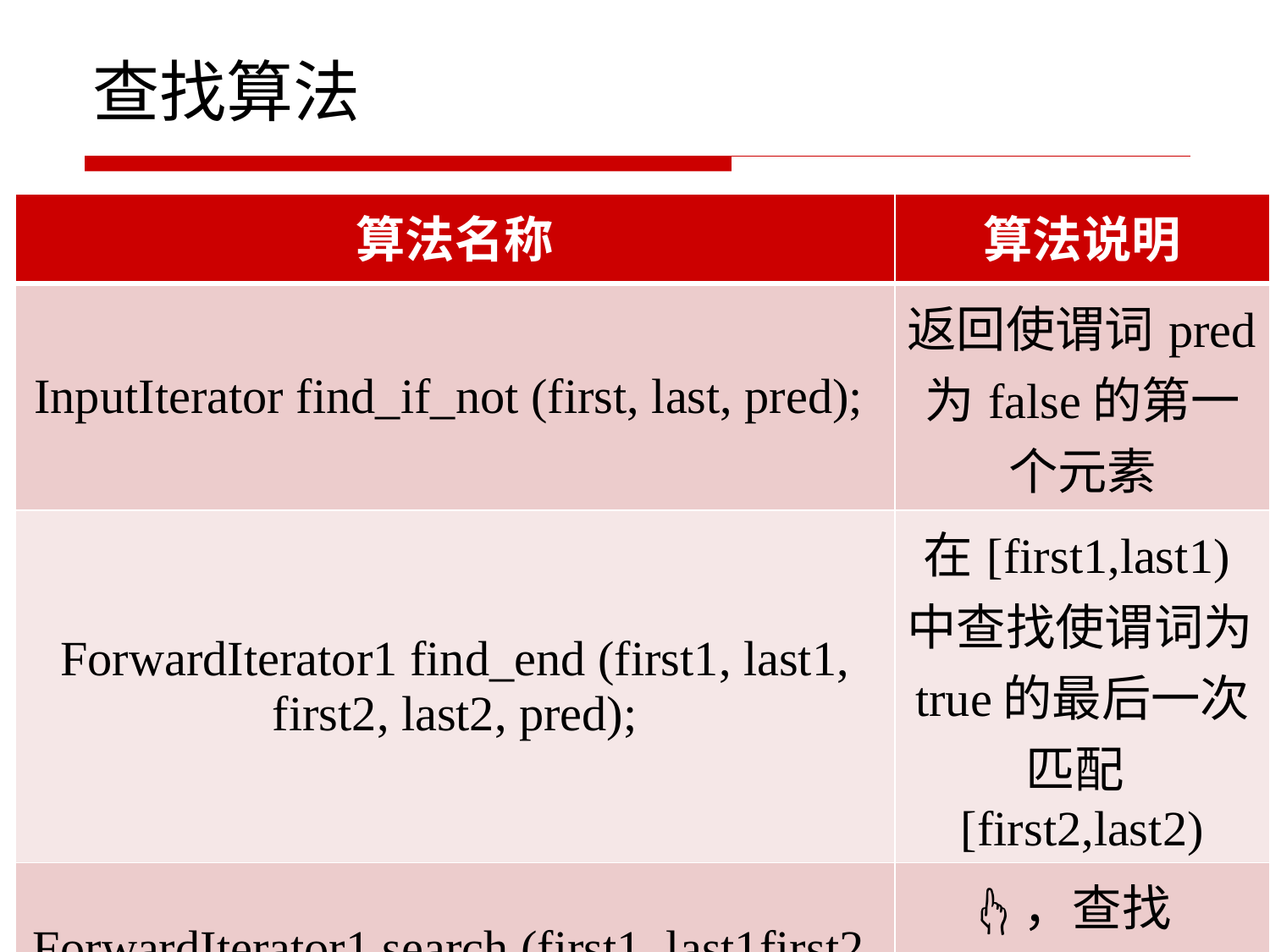

# 查找算法

| 算法名称 | 算法说明 |
| --- | --- |
| InputIterator find\_if\_not (first, last, pred); | 返回使谓词pred为false的第一个元素 |
| ForwardIterator1 find\_end (first1, last1, first2, last2, pred); | 在[first1,last1)中查找使谓词为true的最后一次匹配[first2,last2) |
| ForwardIterator1 search (first1, last1first2, last2, pred); | 👆，查找[first2,last2)的第一次匹配位置 |
5